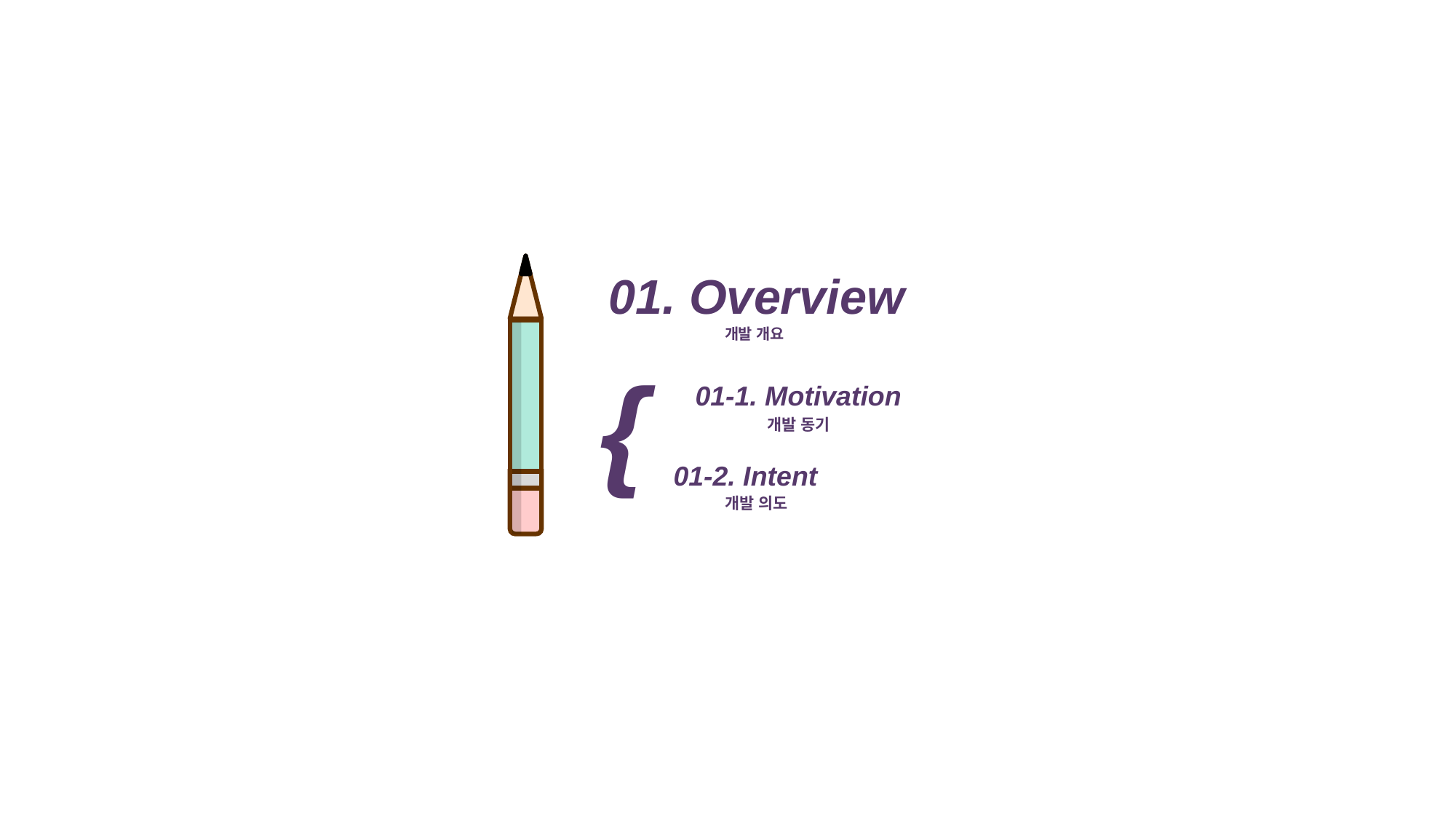

01. Overview
개발 개요
{
01-1. Motivation

개발 동기
01-2. Intent
개발 의도